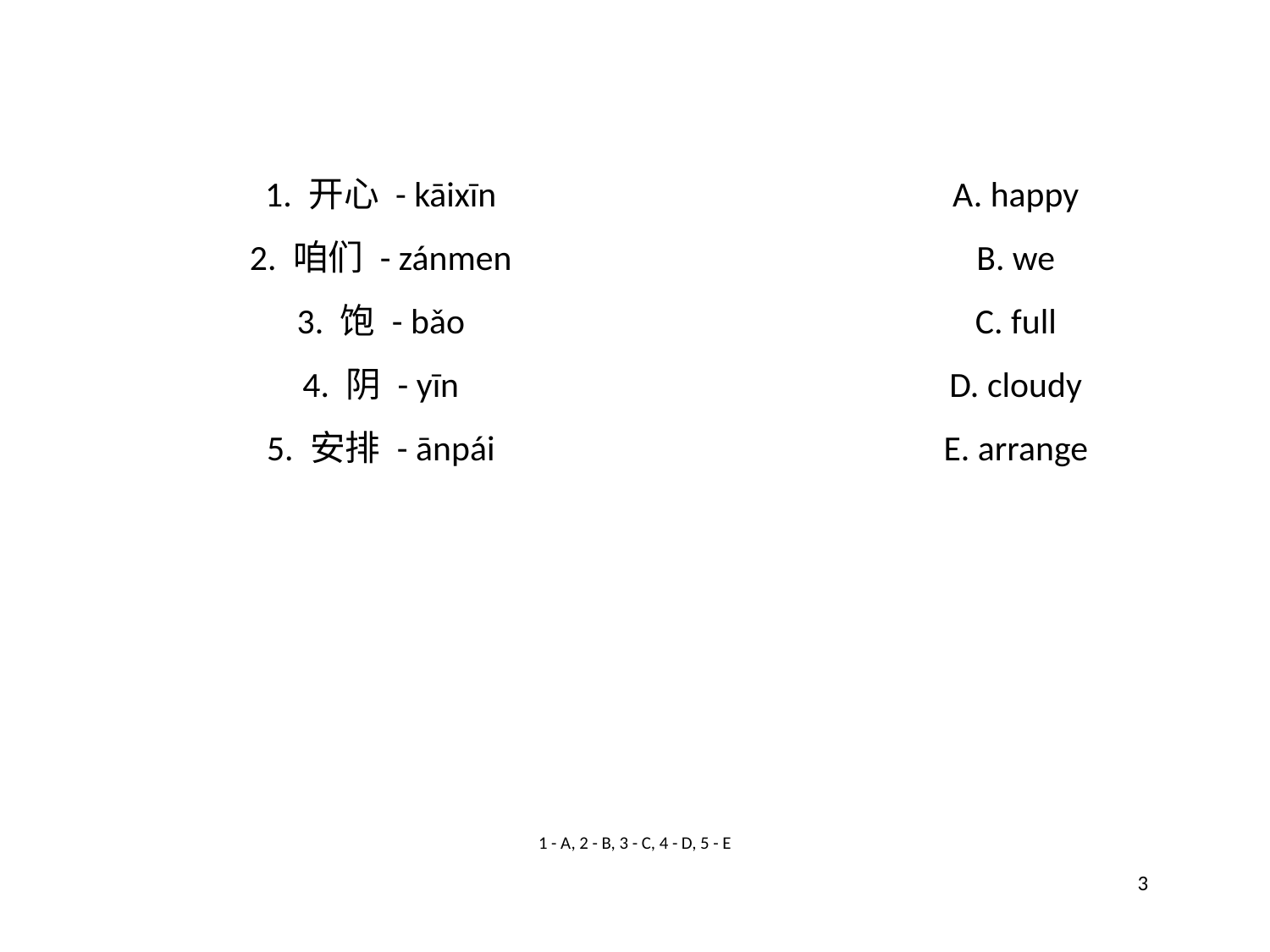

1. 开心 - kāixīn

A. happy

2. 咱们 - zánmen

B. we

3. 饱 - bǎo

C. full

4. 阴 - yīn

D. cloudy

5. 安排 - ānpái

E. arrange
1 - A, 2 - B, 3 - C, 4 - D, 5 - E

3